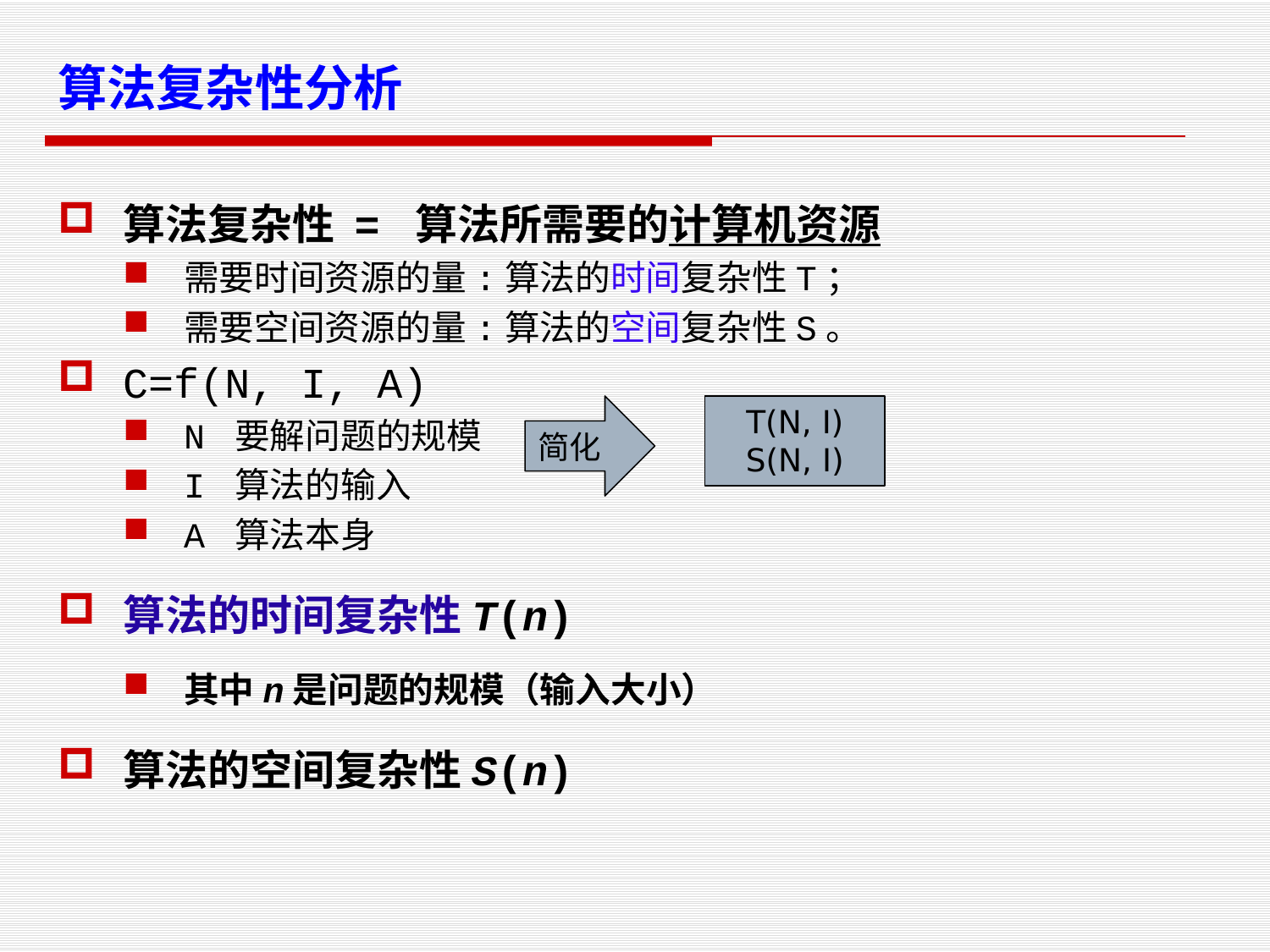

# 算法复杂性分析
算法复杂性 = 算法所需要的计算机资源
需要时间资源的量:算法的时间复杂性T；
需要空间资源的量:算法的空间复杂性S。
C=f(N, I, A)
N 要解问题的规模
I 算法的输入
A 算法本身
算法的时间复杂性T(n)
其中n是问题的规模（输入大小）
算法的空间复杂性S(n)
简化
T(N, I)
S(N, I)